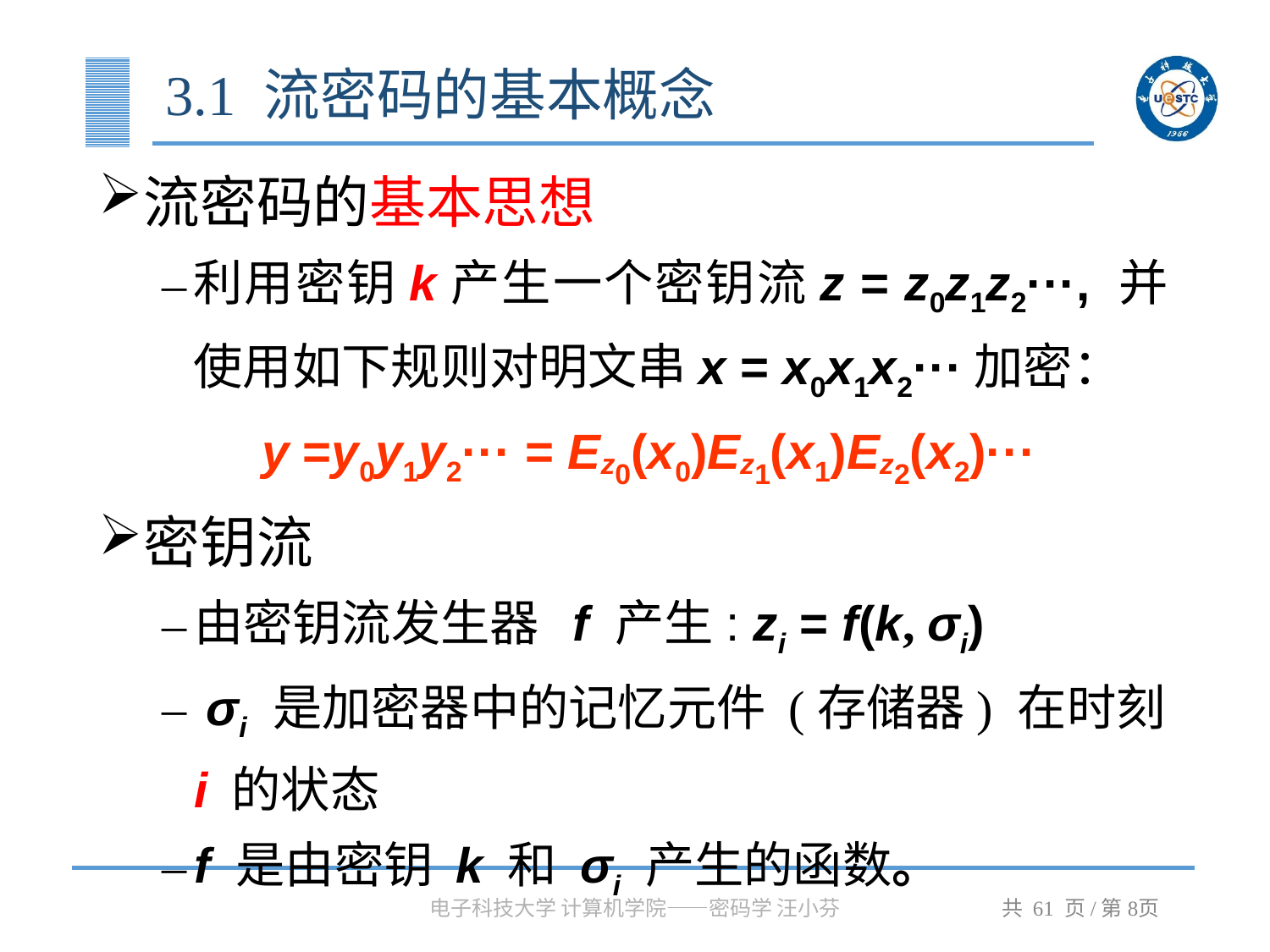

# 3.1 流密码的基本概念
流密码的基本思想
利用密钥k产生一个密钥流z = z0z1z2···, 并使用如下规则对明文串x = x0x1x2···加密：
y =y0y1y2··· = Ez0(x0)Ez1(x1)Ez2(x2)···
密钥流
由密钥流发生器  f 产生: zi = f(k, σi)
 σi 是加密器中的记忆元件 (存储器) 在时刻 i 的状态
f 是由密钥 k 和 σi 产生的函数。

电子科技大学 计算机学院——密码学 汪小芬
共 61 页/第8页